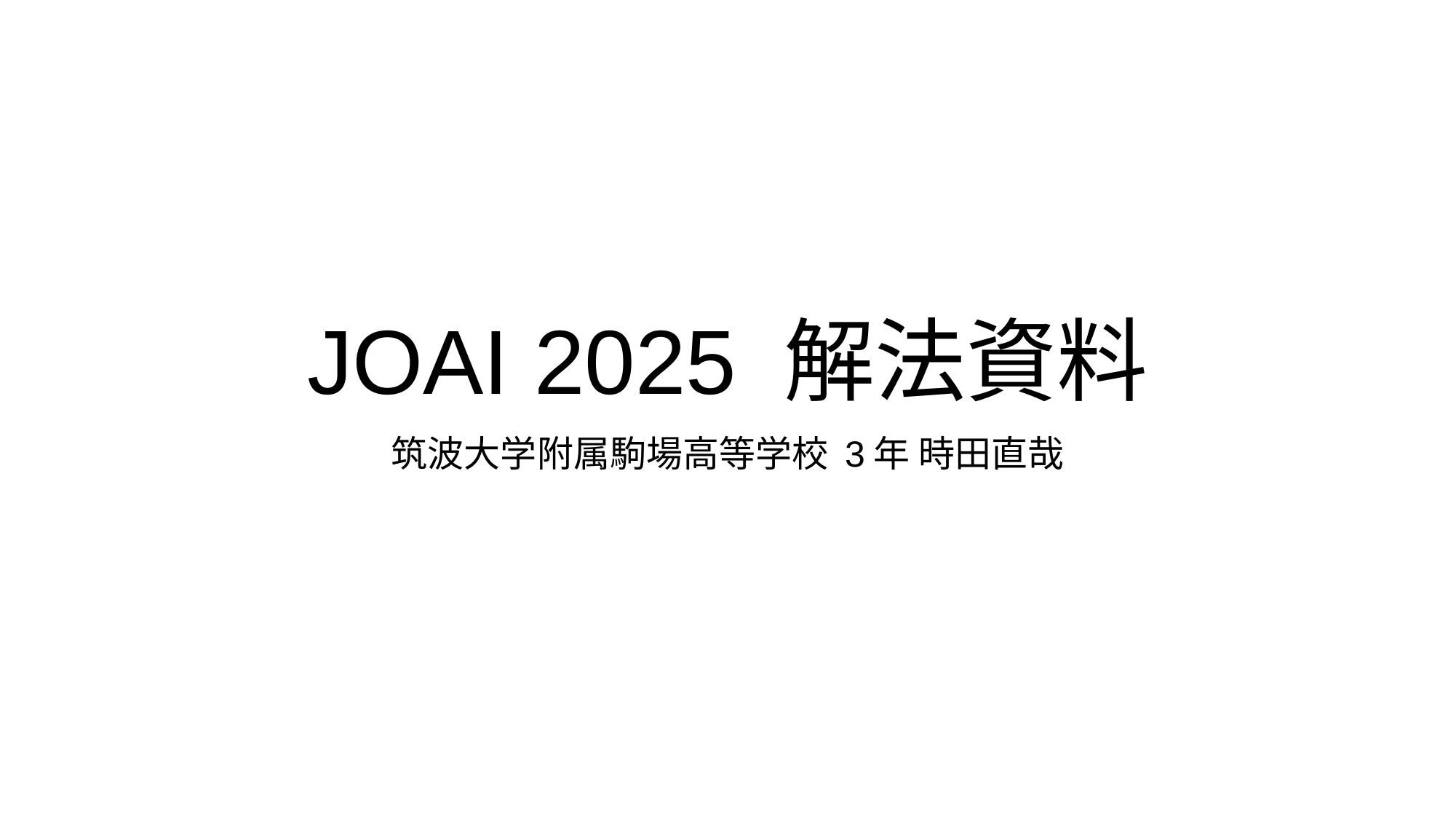

# JOAI 2025 解法資料
筑波大学附属駒場高等学校 3年 時田直哉